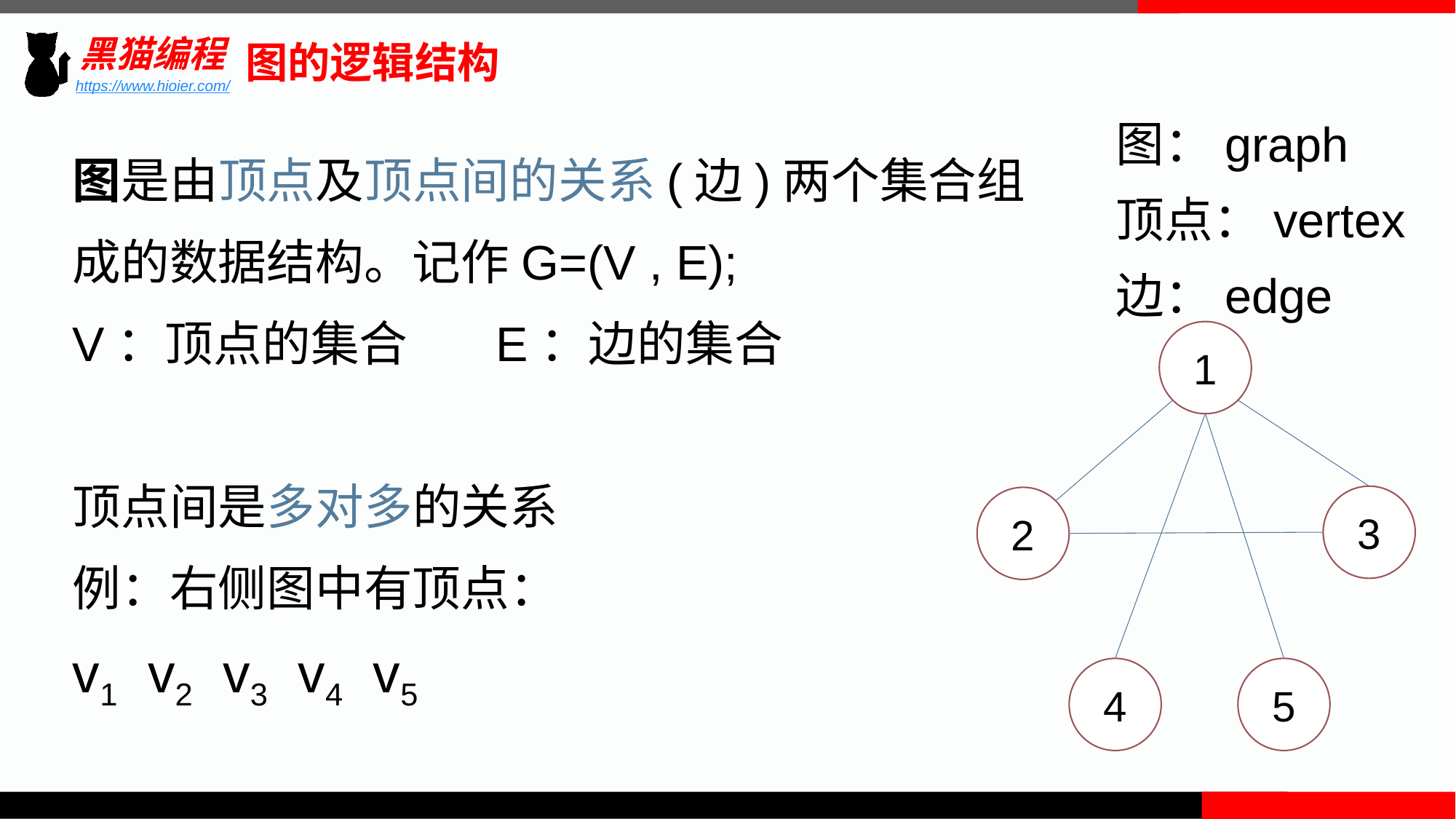

图的逻辑结构
图：graph
顶点：vertex
边：edge
图是由顶点及顶点间的关系(边)两个集合组成的数据结构。记作G=(V , E);
V：顶点的集合       E：边的集合

顶点间是多对多的关系
例：右侧图中有顶点：
v1  v2  v3  v4  v5
1
3
2
4
5